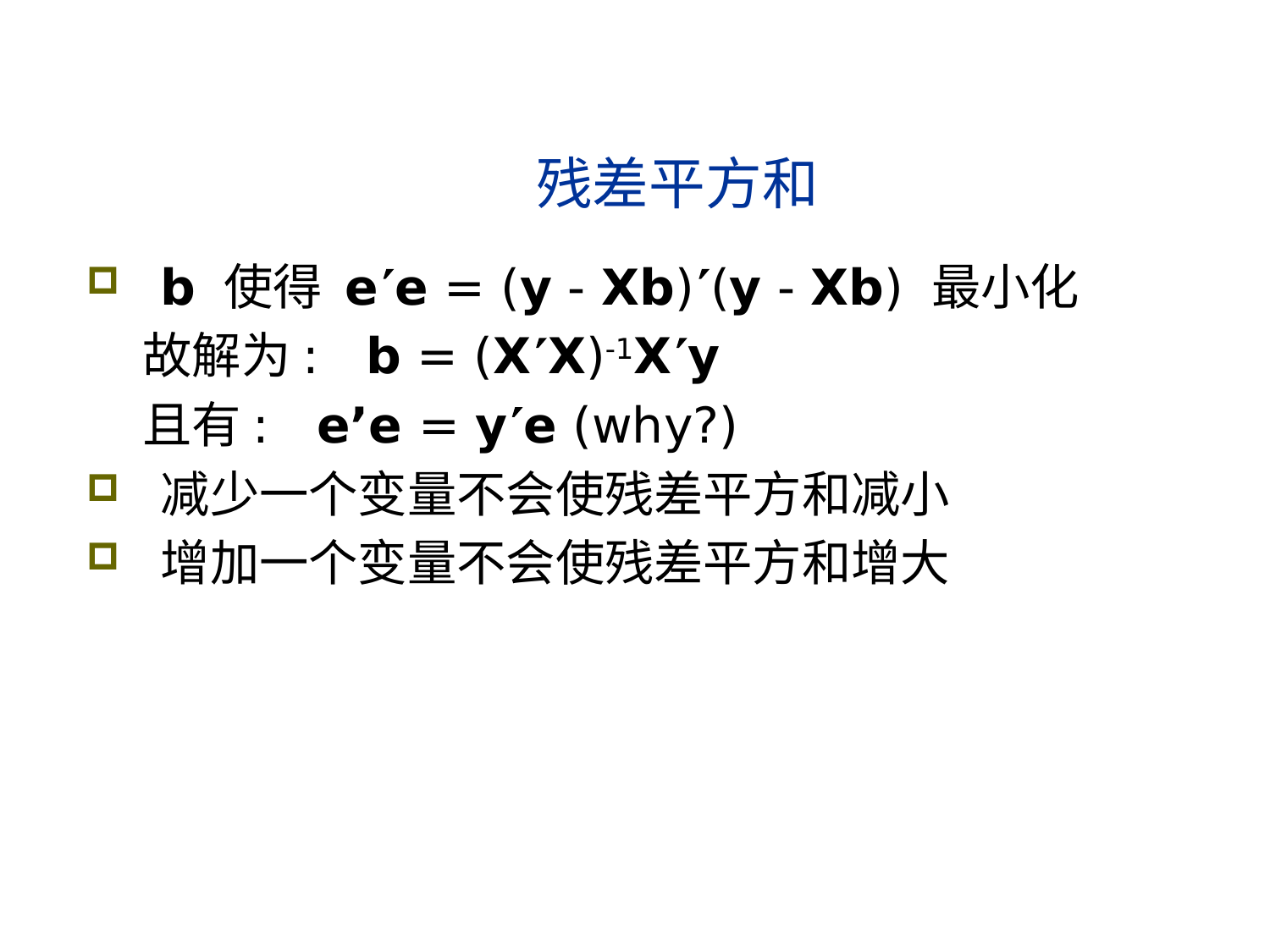

# 残差平方和
b 使得 e′e = (y - Xb)′(y - Xb) 最小化
    故解为:   b = (X′X)-1X′y
    且有:   e’e = y′e (why?)
减少一个变量不会使残差平方和减小
增加一个变量不会使残差平方和增大